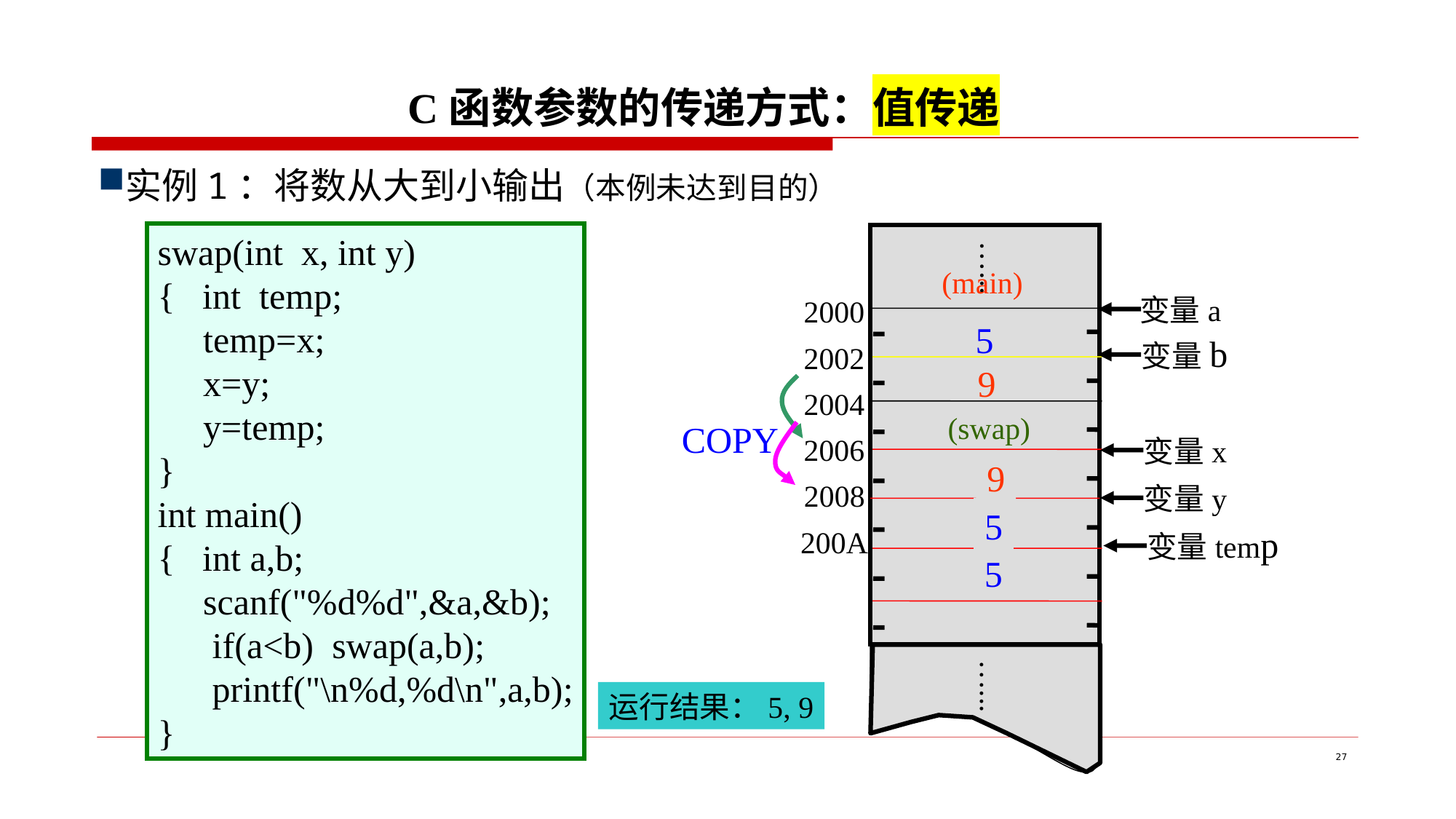

7.1.4  指针变量作为函数参数—地址传递
C函数参数的传递方式：值传递

实例1：将数从大到小输出（本例未达到目的）
swap(int  x, int y)
{   int  temp;
     temp=x;
     x=y;
     y=temp;
}
int main()
{   int a,b;
     scanf("%d%d",&a,&b);
      if(a<b)  swap(a,b);
      printf("\n%d,%d\n",a,b);
}

…...
2000

2002

2004

2006

2008

200A

…...

(main)
变量a

  变量b

5
9

5
(swap)
  变量x

  变量y

  变量temp

COPY

9
9
5
5

运行结果：5, 9
27